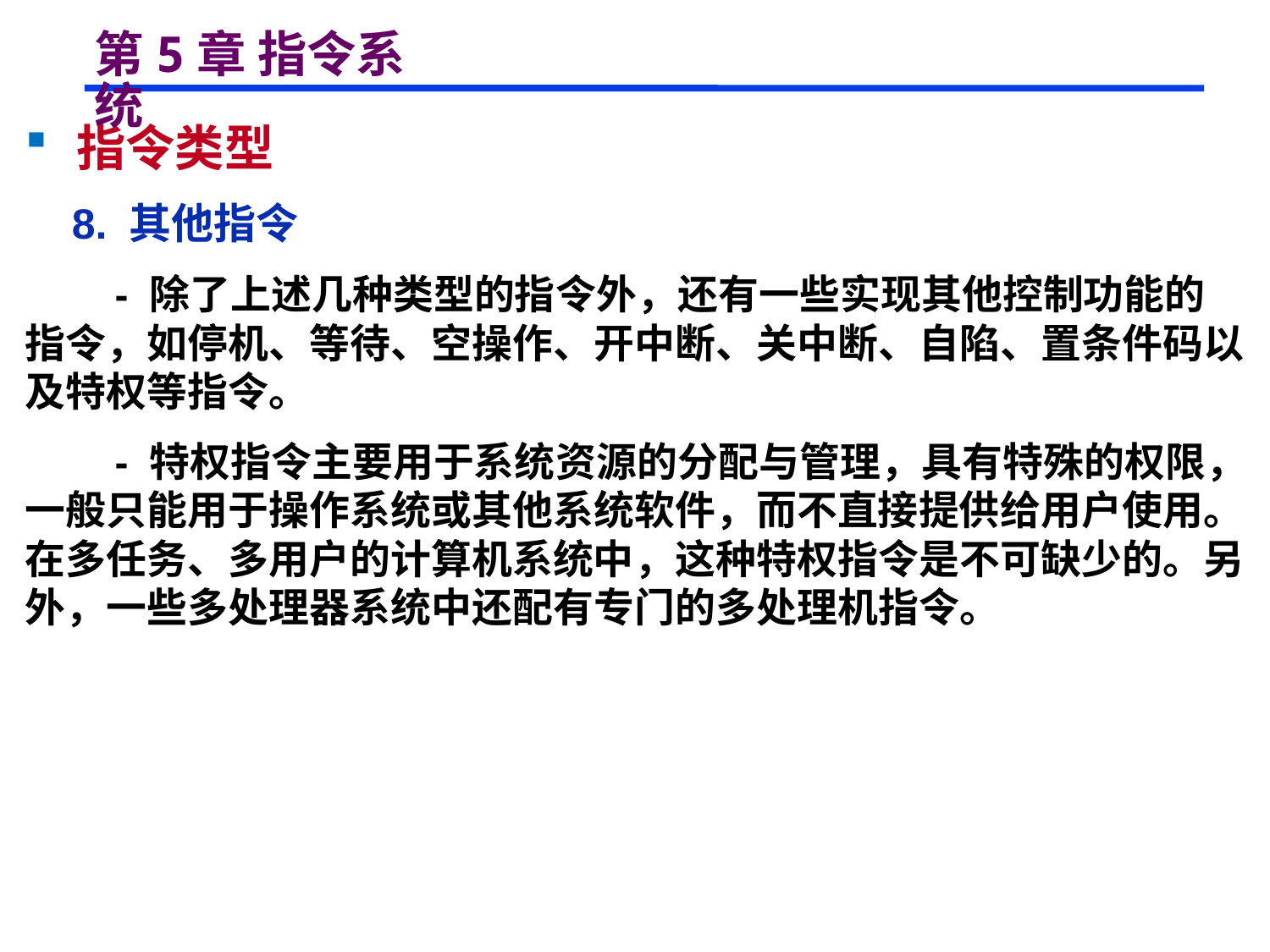

# 第5章 指令系统
 指令类型
    8. 其他指令
        - 除了上述几种类型的指令外，还有一些实现其他控制功能的指令，如停机、等待、空操作、开中断、关中断、自陷、置条件码以及特权等指令。
        - 特权指令主要用于系统资源的分配与管理，具有特殊的权限，一般只能用于操作系统或其他系统软件，而不直接提供给用户使用。在多任务、多用户的计算机系统中，这种特权指令是不可缺少的。另外，一些多处理器系统中还配有专门的多处理机指令。